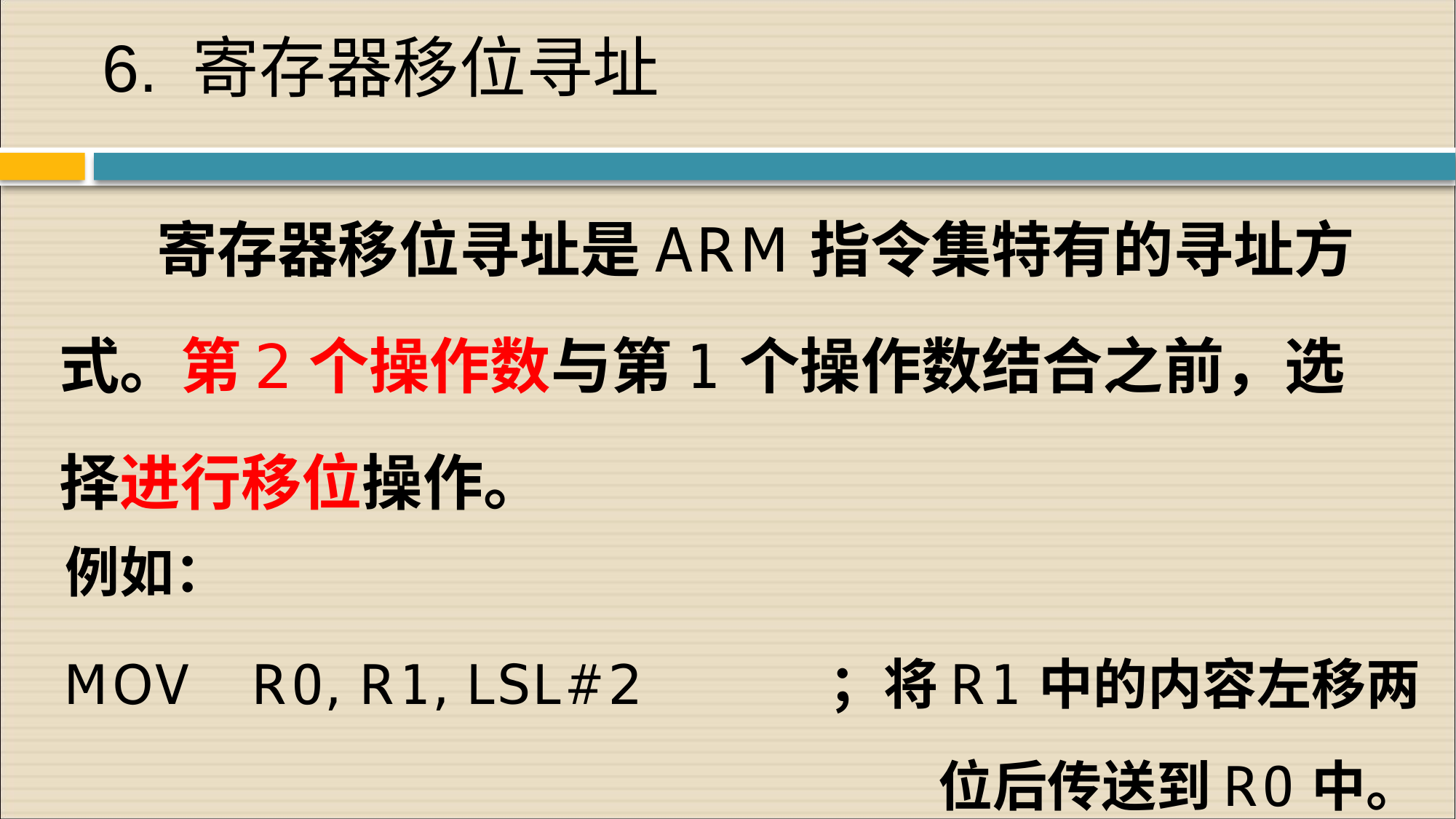

# 6. 寄存器移位寻址
      寄存器移位寻址是ARM指令集特有的寻址方式。第2个操作数与第1个操作数结合之前，选择进行移位操作。
例如：
MOV    R0, R1, LSL#2		；将R1中的内容左移两								位后传送到R0中。